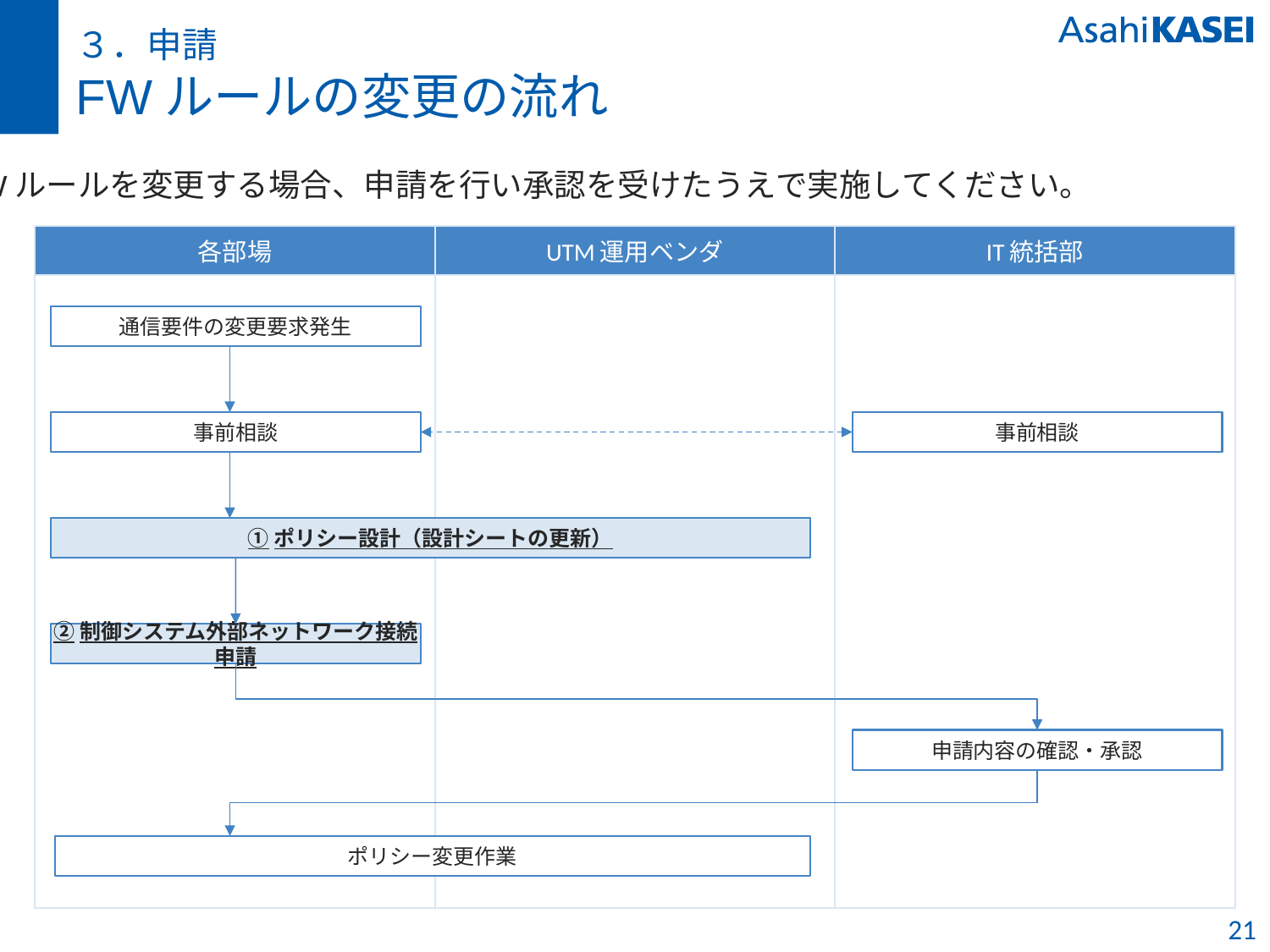

# ３．申請 FWルールの変更の流れ
FWルールを変更する場合、申請を行い承認を受けたうえで実施してください。
| 各部場 | UTM運用ベンダ | IT統括部 |
| --- | --- | --- |
|  |  |  |
通信要件の変更要求発生
事前相談
事前相談
①ポリシー設計（設計シートの更新）
②制御システム外部ネットワーク接続申請
申請内容の確認・承認
ポリシー変更作業